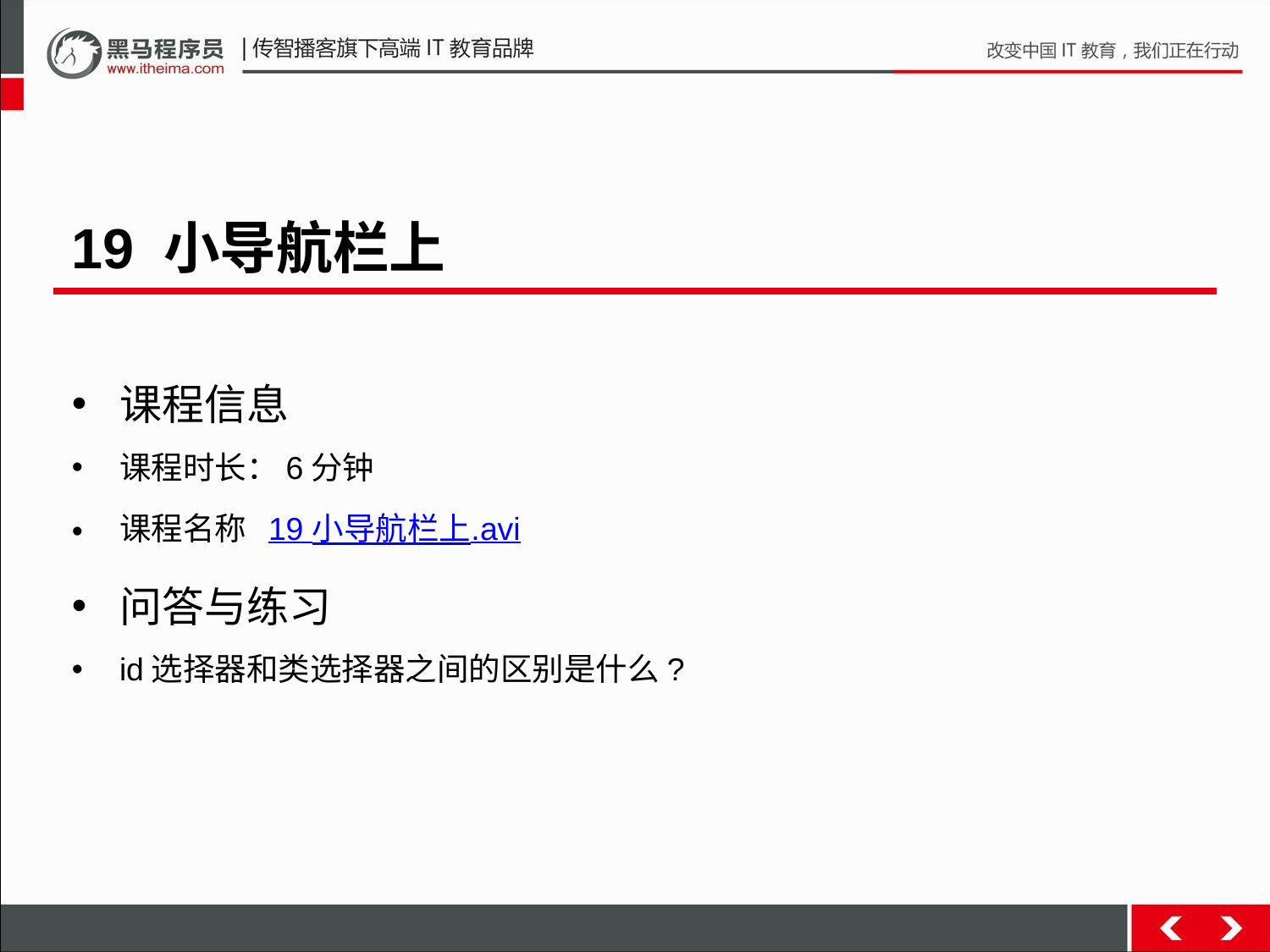

19 小导航栏上
课程信息
课程时长：6分钟
课程名称  19 小导航栏上.avi
问答与练习
id选择器和类选择器之间的区别是什么?